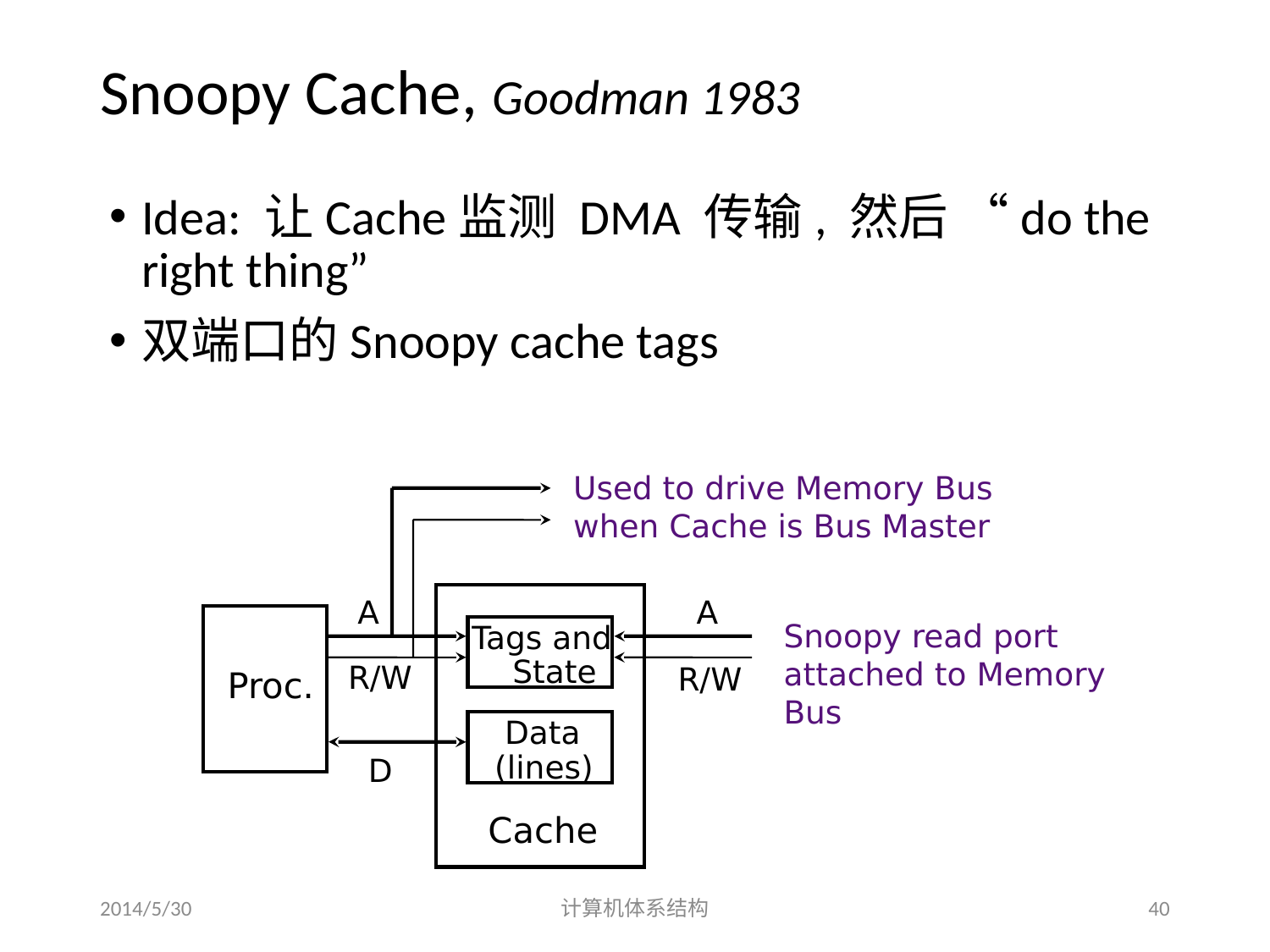

# Snoopy Cache, Goodman 1983
Idea: 让Cache监测 DMA 传输, 然后 “do the right thing”
双端口的Snoopy cache tags
Used to drive Memory Bus
when Cache is Bus Master

A
A

Snoopy read port
attached to Memory
Bus
Tags and
    State

 Proc.
R/W
R/W

 Data
(lines)

D
 Cache
2014/5/30
计算机体系结构
40